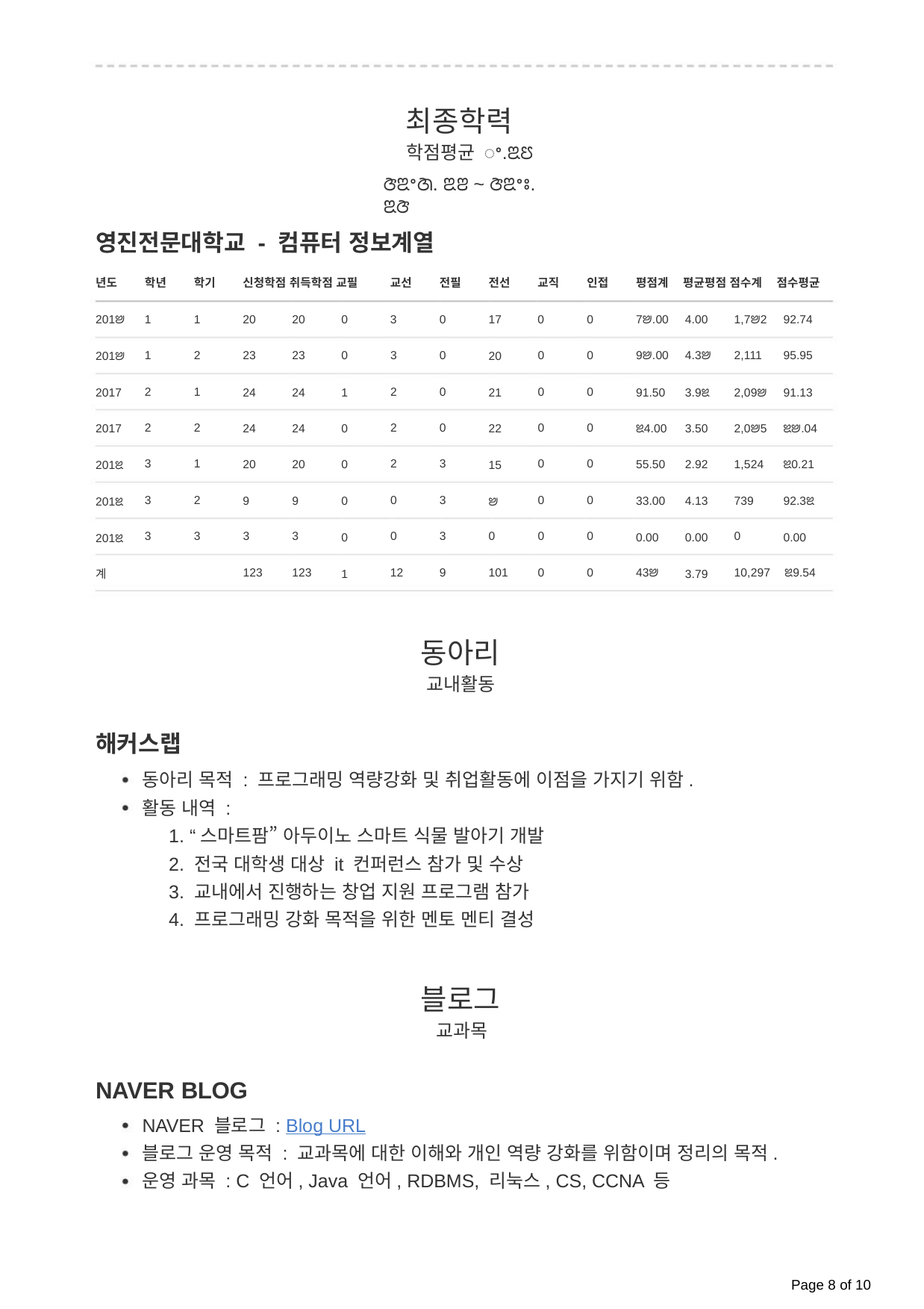

최종학력
학점평균 ꢀ.ꢃꢄ
ꢆꢃꢀꢇ. ꢃꢂ ~ ꢆꢃꢀꢁ. ꢃꢆ
영진전문대학교 - 컴퓨터 정보계열
년도
201ꢈ
201ꢈ
2017
2017
201ꢉ
201ꢉ
201ꢉ
계
학년
1
학기
1
신청학점 취득학점 교필
교선
3
전필
0
전선
17
20
21
22
15
ꢈ
교직
0
인접
0
평점계 평균평점 점수계 점수평균
20
23
24
24
20
9
20
23
24
24
20
9
0
0
1
0
0
0
0
1
7ꢈ.00
9ꢈ.00
91.50
ꢉ4.00
55.50
33.00
0.00
4.00
4.3ꢈ
3.9ꢉ
3.50
2.92
4.13
0.00
3.79
1,7ꢈ2
2,111
2,09ꢈ
2,0ꢈ5
1,524
739
92.74
95.95
91.13
ꢉꢈ.04
ꢉ0.21
92.3ꢉ
0.00
1
2
3
0
0
0
2
1
2
0
0
0
2
2
2
0
0
0
3
1
2
3
0
0
3
2
0
3
0
0
3
3
3
3
0
3
0
0
0
0
123
123
12
9
101
0
0
43ꢈ
10,297 ꢉ9.54
동아리
교내활동
해커스랩
동아리 목적 : 프로그래밍 역량강화 및 취업활동에 이점을 가지기 위함.
활동 내역 :
1. “스마트팜” 아두이노 스마트 식물 발아기 개발
2. 전국 대학생 대상 it 컨퍼런스 참가 및 수상
3. 교내에서 진행하는 창업 지원 프로그램 참가
4. 프로그래밍 강화 목적을 위한 멘토 멘티 결성
블로그
교과목
NAVER BLOG
NAVER 블로그 : Blog URL
블로그 운영 목적 : 교과목에 대한 이해와 개인 역량 강화를 위함이며 정리의 목적.
운영 과목 : C 언어, Java 언어, RDBMS, 리눅스, CS, CCNA 등
Page 8 of 10